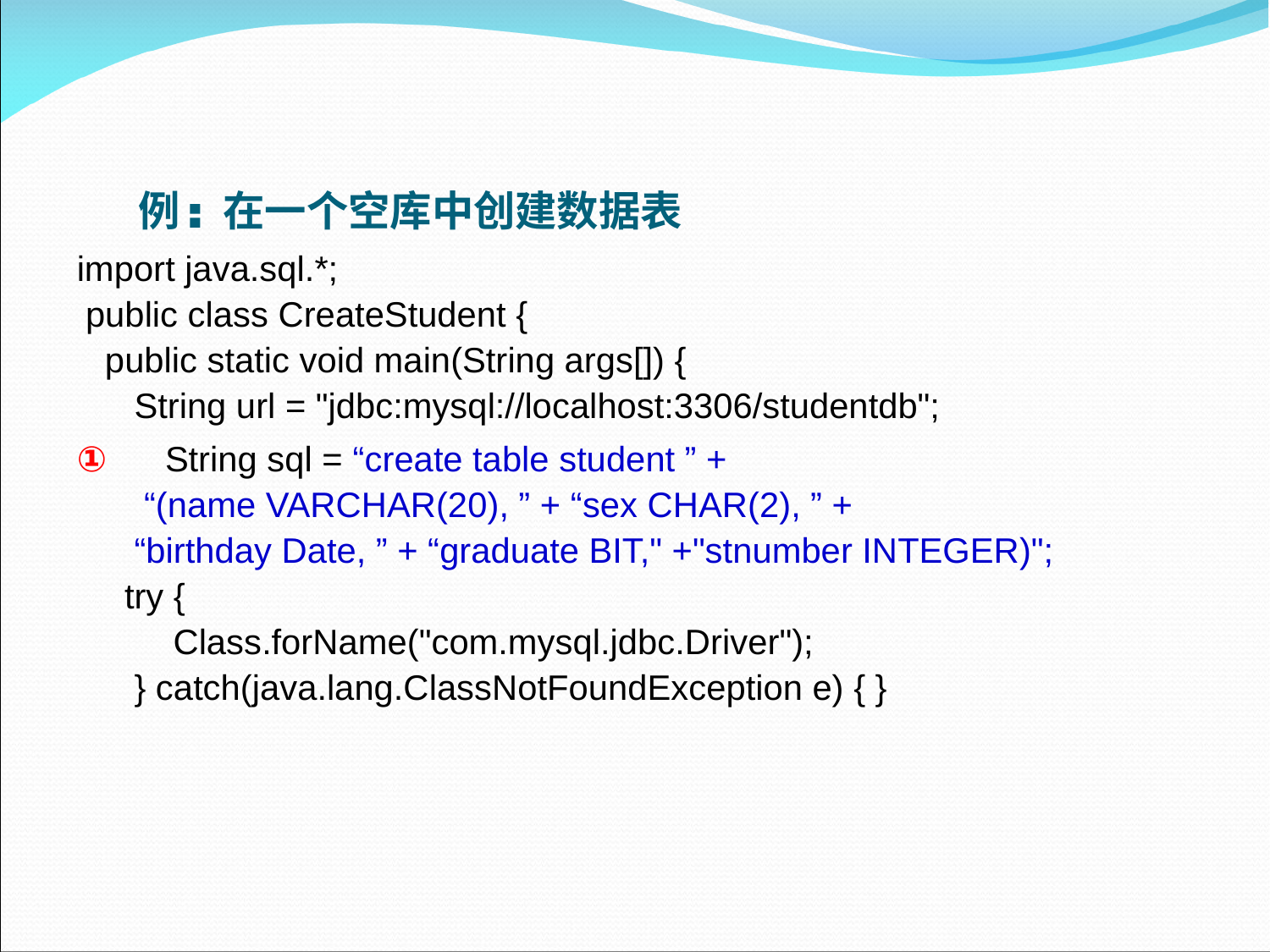

# 例: 在一个空库中创建数据表
   import java.sql.*;
public class CreateStudent {
  public static void main(String args[]) {
     String url = "jdbc:mysql://localhost:3306/studentdb";
   ①      String sql = “create table student ” +
      “(name VARCHAR(20), ” + “sex CHAR(2), ” +
     “birthday Date, ” + “graduate BIT," +"stnumber INTEGER)";
    try {
         Class.forName("com.mysql.jdbc.Driver"); 
     } catch(java.lang.ClassNotFoundException e) { }